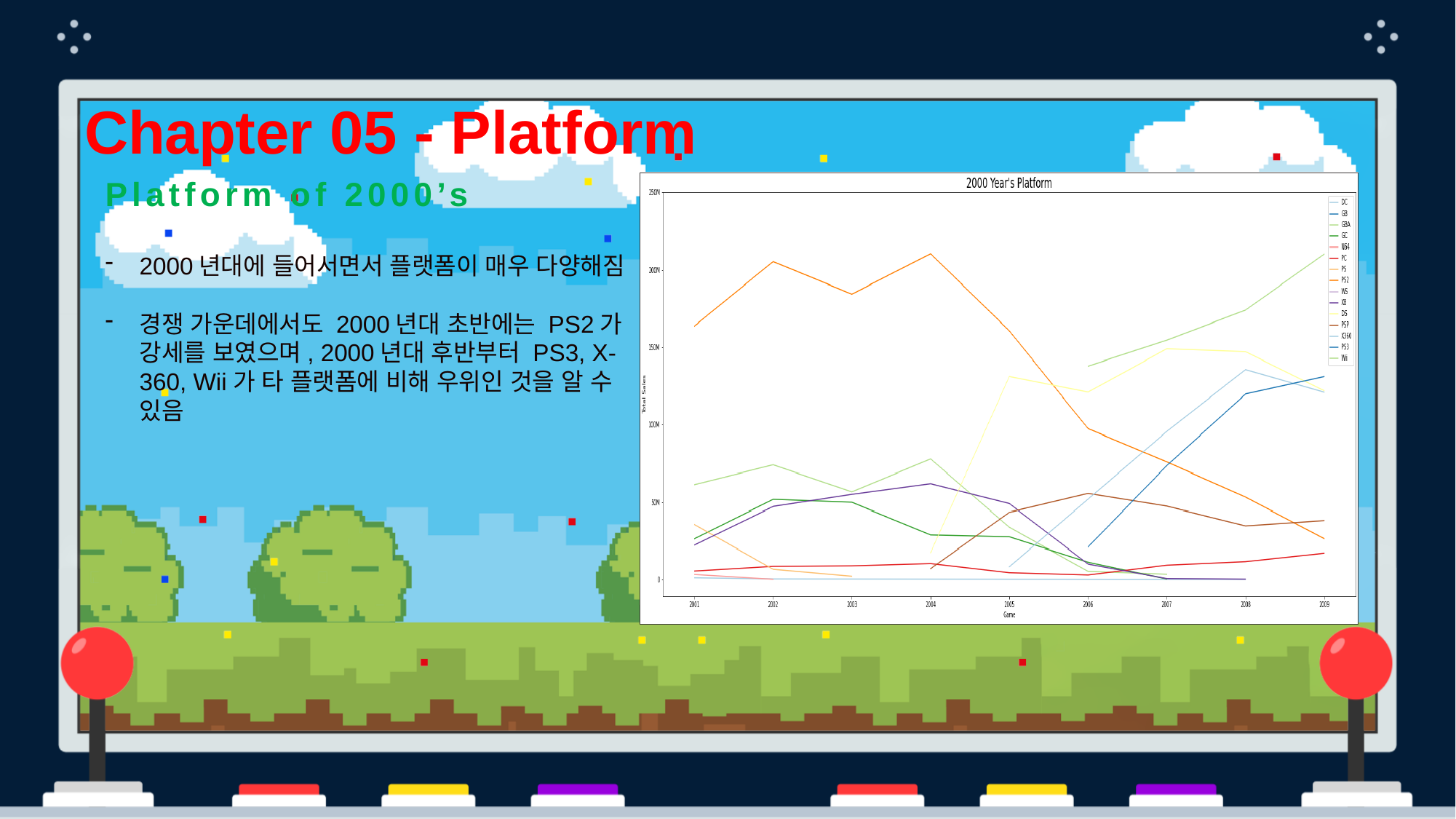

Chapter 05 - Platform
Platform of 2000’s

2000년대에 들어서면서 플랫폼이 매우 다양해짐

경쟁 가운데에서도 2000년대 초반에는 PS2가 강세를 보였으며, 2000년대 후반부터 PS3, X-360, Wii가 타 플랫폼에 비해 우위인 것을 알 수 있음